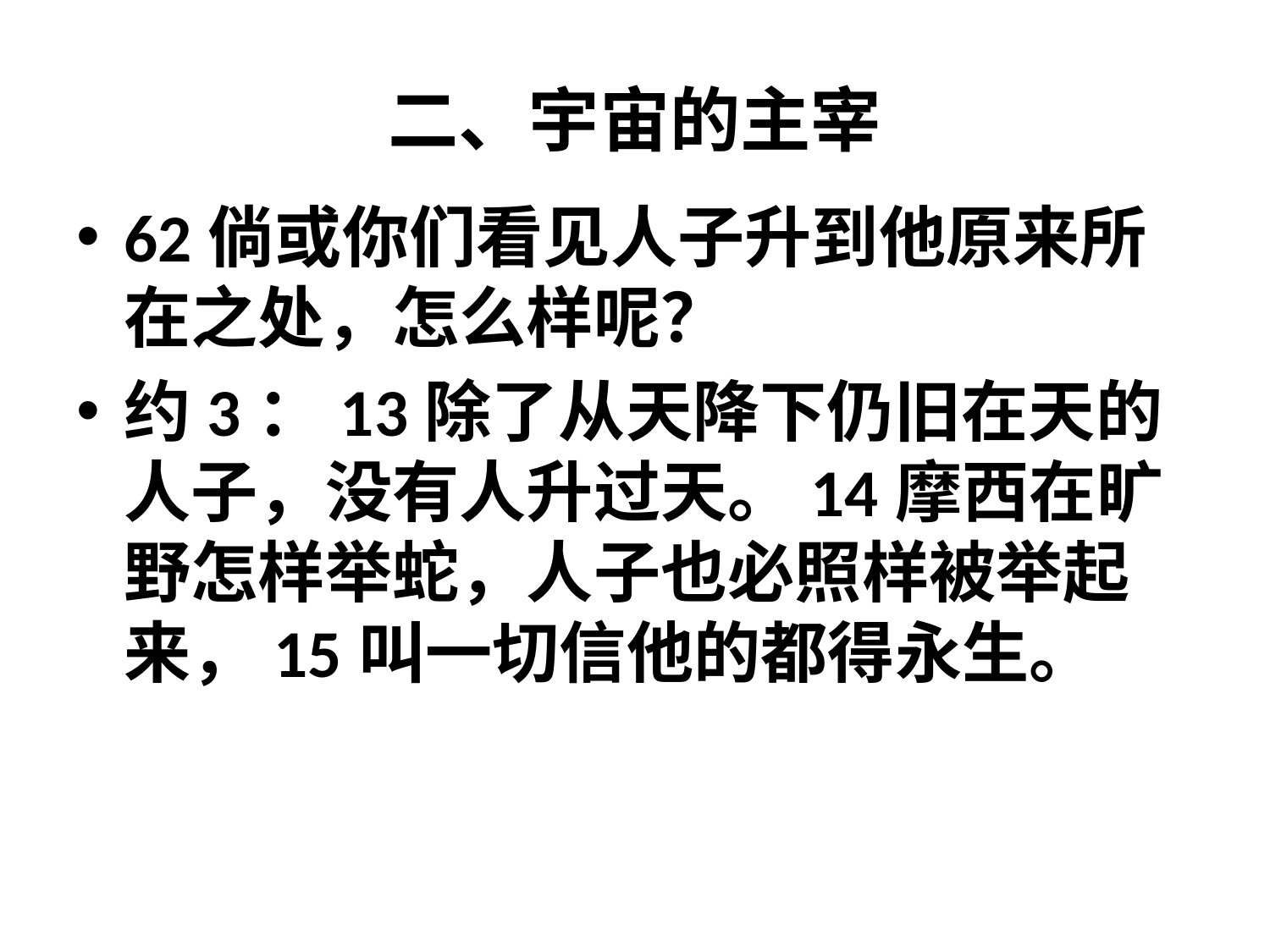

# 二、宇宙的主宰
62倘或你们看见人子升到他原来所在之处，怎么样呢？
约3：13除了从天降下仍旧在天的人子，没有人升过天。14摩西在旷野怎样举蛇，人子也必照样被举起来，15叫一切信他的都得永生。